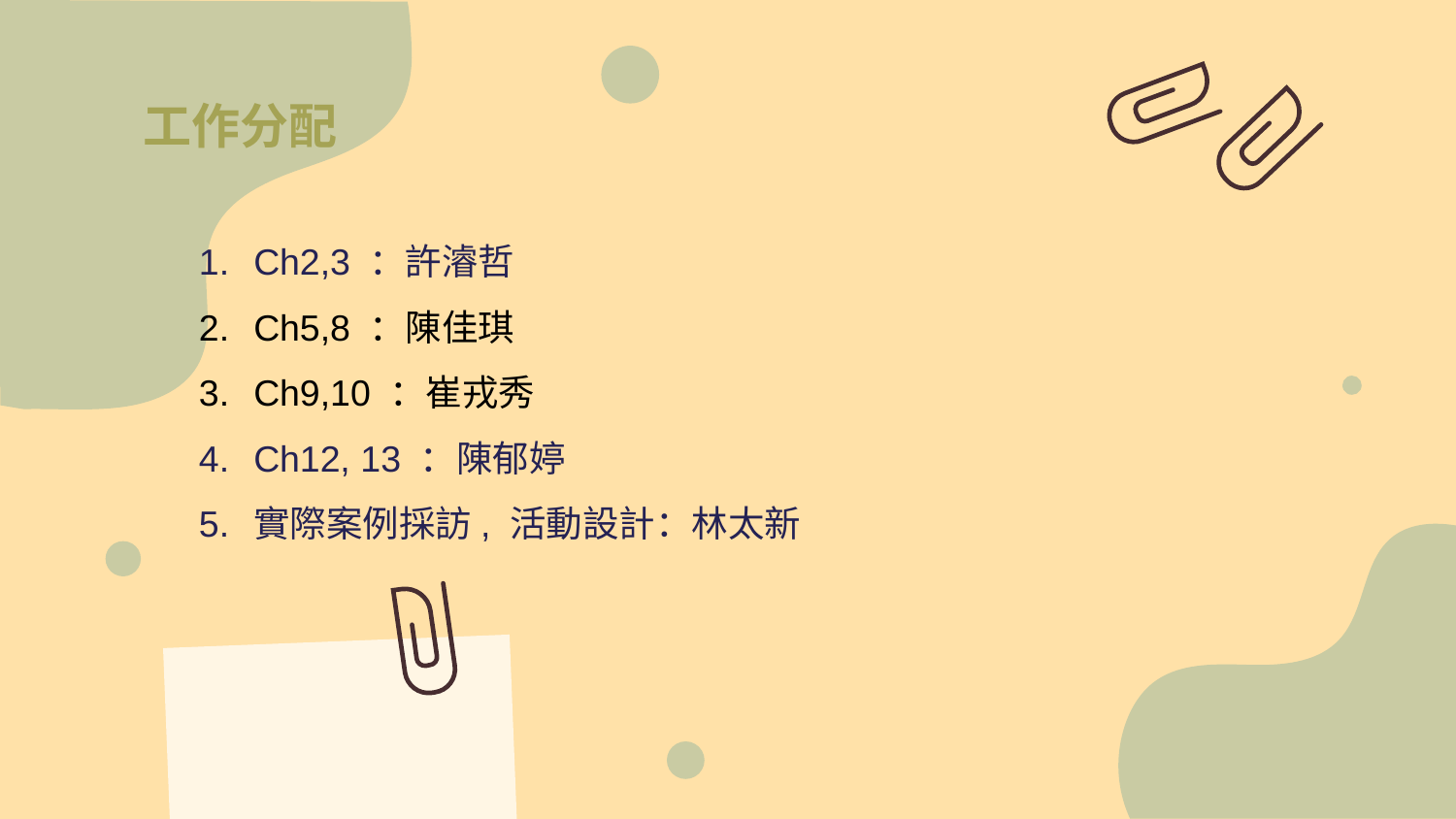

工作分配
Ch2,3 ：許濬哲
Ch5,8 ：陳佳琪
Ch9,10 ：崔戎秀
Ch12, 13 ：陳郁婷
實際案例採訪, 活動設計：林太新